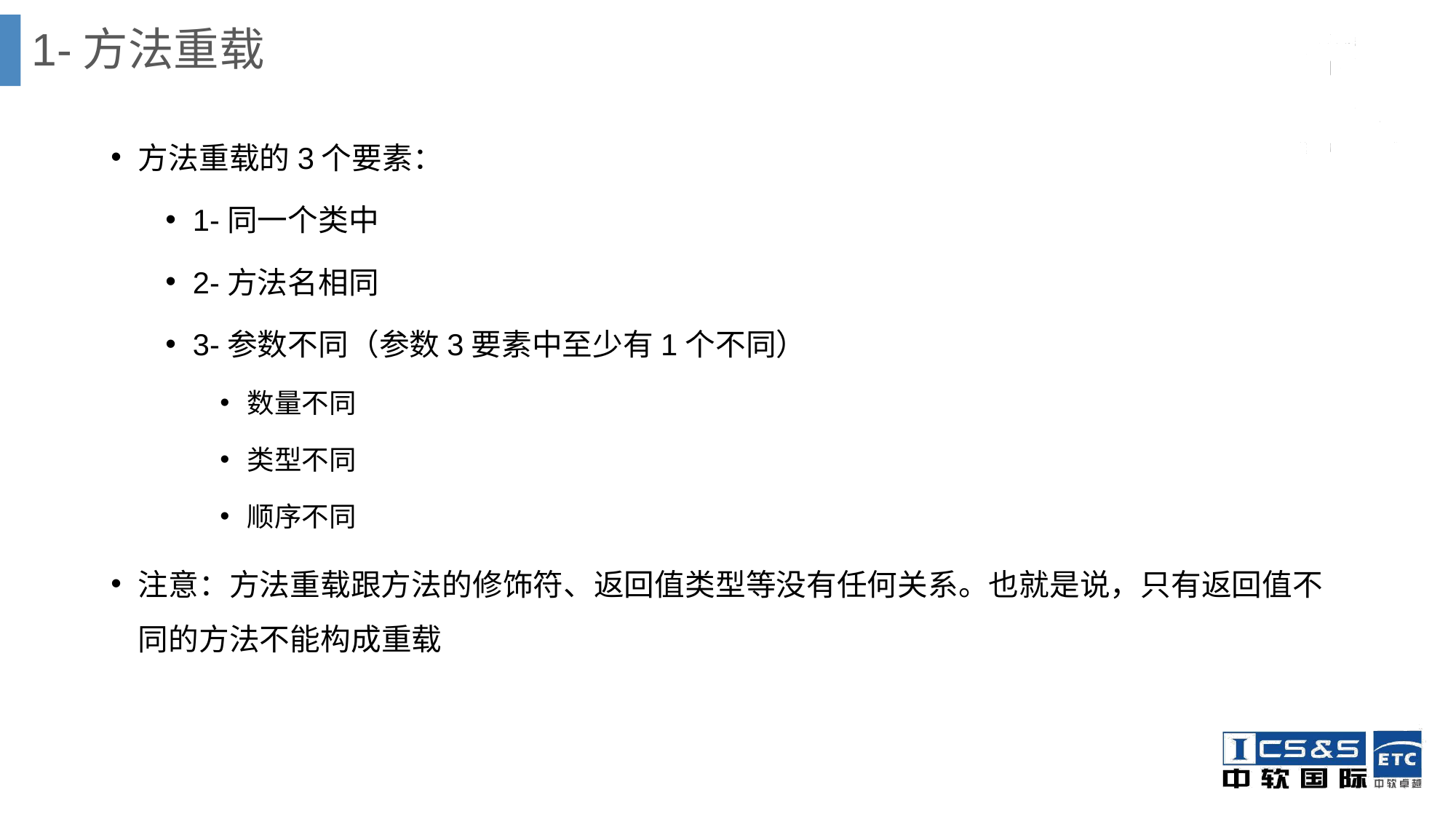

# 1-方法重载
方法重载的3个要素：
1-同一个类中
2-方法名相同
3-参数不同（参数3要素中至少有1个不同）
数量不同
类型不同
顺序不同
注意：方法重载跟方法的修饰符、返回值类型等没有任何关系。也就是说，只有返回值不同的方法不能构成重载